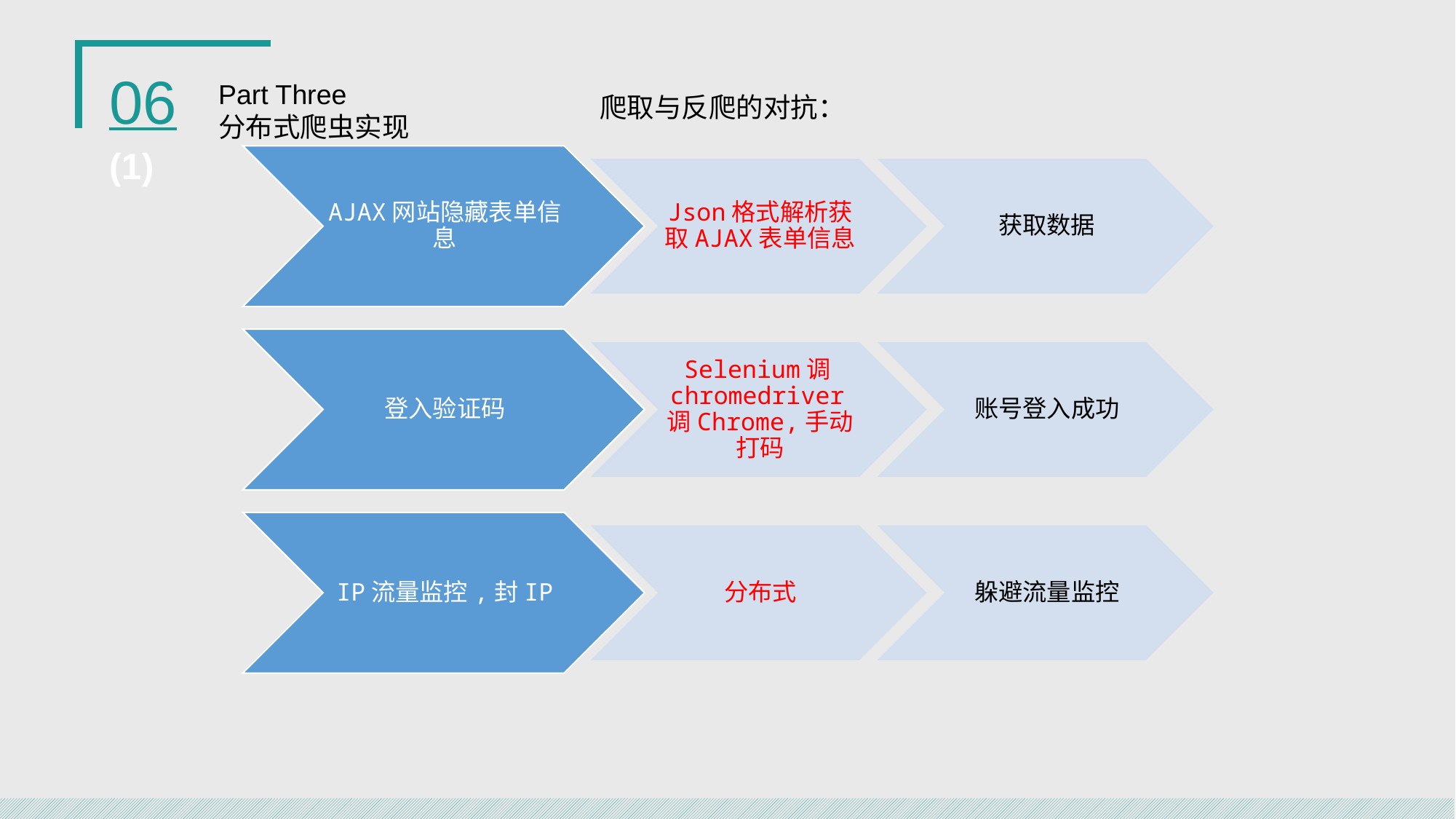

06
Part Three
分布式爬虫实现
爬取与反爬的对抗：
AJAX网站隐藏表单信息
Json格式解析获取AJAX表单信息
获取数据
登入验证码
Selenium调chromedriver调Chrome,手动打码
账号登入成功
IP流量监控,封IP
分布式
躲避流量监控
(1)